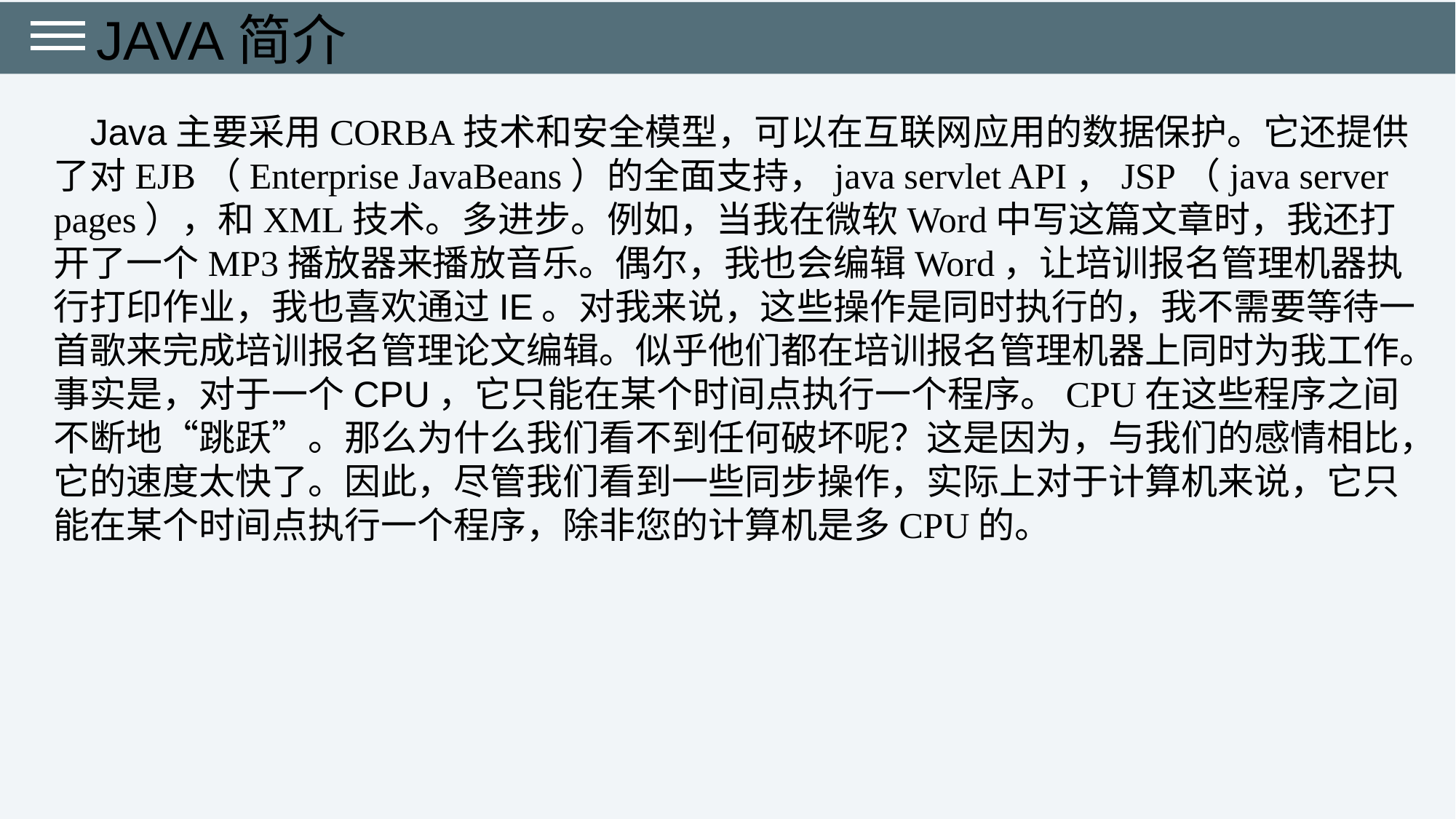

JAVA简介

Java主要采用CORBA技术和安全模型，可以在互联网应用的数据保护。它还提供了对EJB（Enterprise JavaBeans）的全面支持，java servlet API，JSP（java server pages），和XML技术。多进步。例如，当我在微软Word中写这篇文章时，我还打开了一个MP3播放器来播放音乐。偶尔，我也会编辑Word，让培训报名管理机器执行打印作业，我也喜欢通过IE。对我来说，这些操作是同时执行的，我不需要等待一首歌来完成培训报名管理论文编辑。似乎他们都在培训报名管理机器上同时为我工作。事实是，对于一个CPU，它只能在某个时间点执行一个程序。CPU在这些程序之间不断地“跳跃”。那么为什么我们看不到任何破坏呢？这是因为，与我们的感情相比，它的速度太快了。因此，尽管我们看到一些同步操作，实际上对于计算机来说，它只能在某个时间点执行一个程序，除非您的计算机是多CPU的。